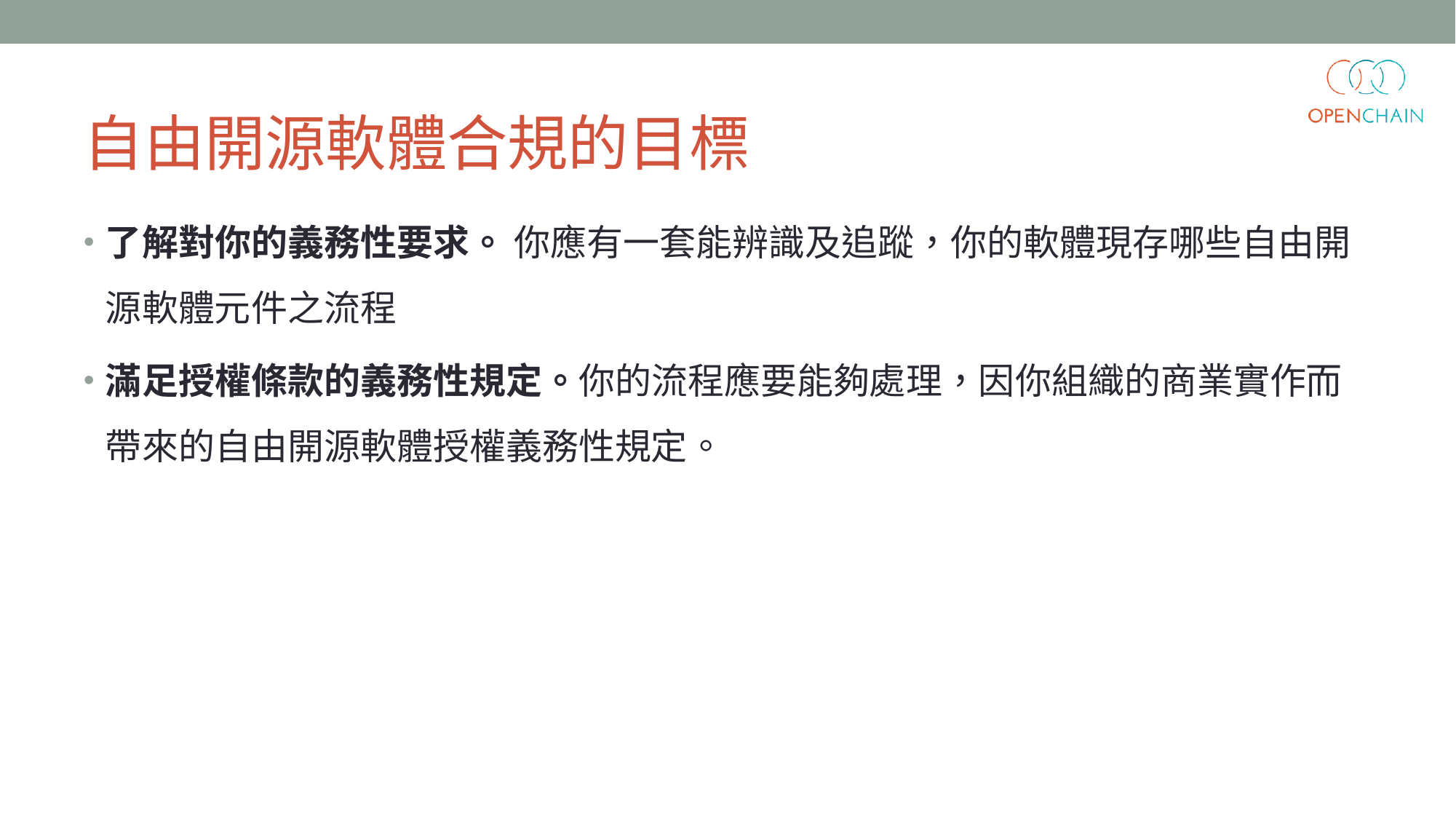

# 自由開源軟體合規的目標
了解對你的義務性要求。 你應有一套能辨識及追蹤，你的軟體現存哪些自由開源軟體元件之流程
滿足授權條款的義務性規定。你的流程應要能夠處理，因你組織的商業實作而帶來的自由開源軟體授權義務性規定。